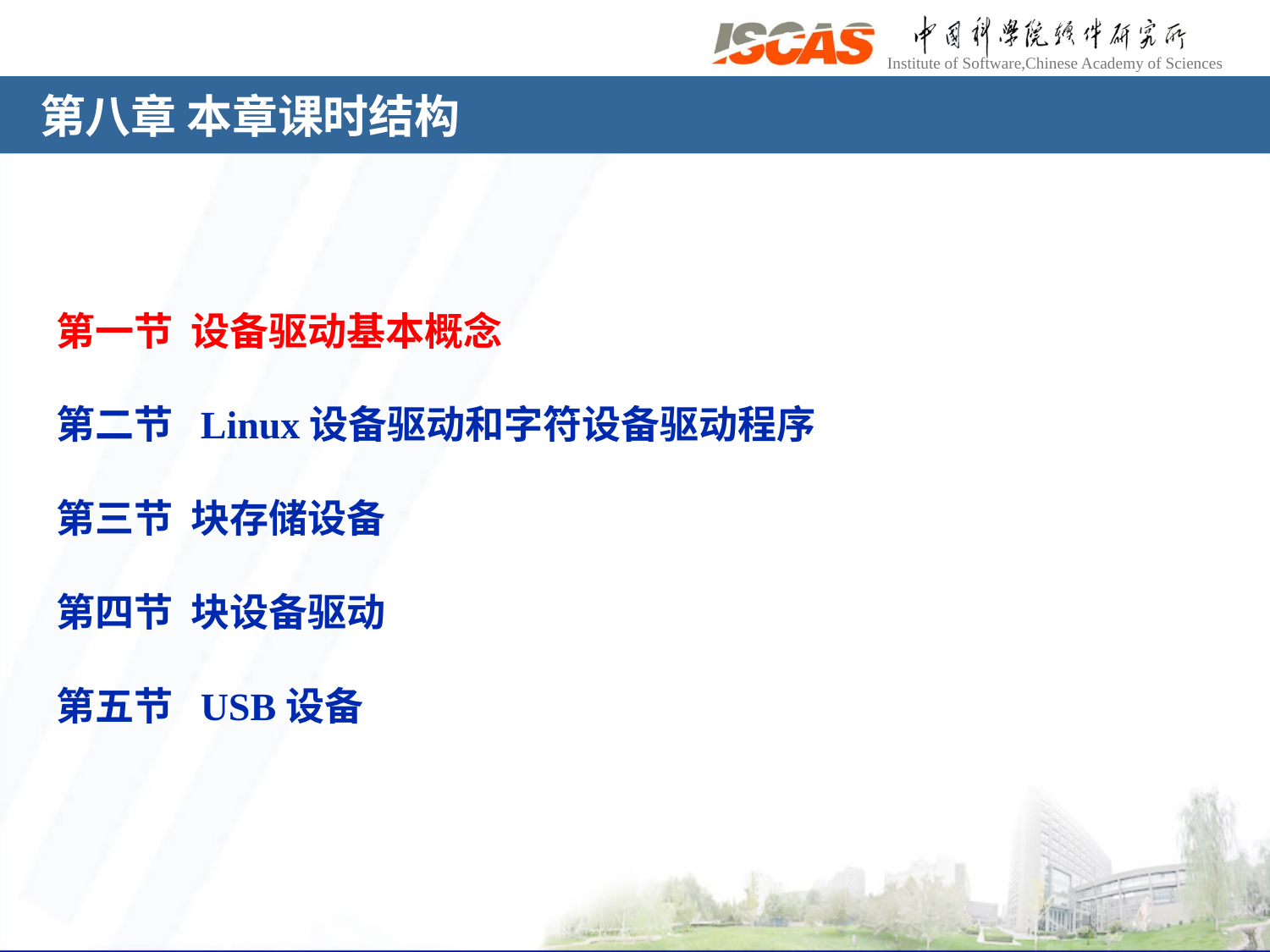

# 第八章 本章课时结构
第一节  设备驱动基本概念

第二节  Linux设备驱动和字符设备驱动程序

第三节  块存储设备

第四节  块设备驱动

第五节  USB设备